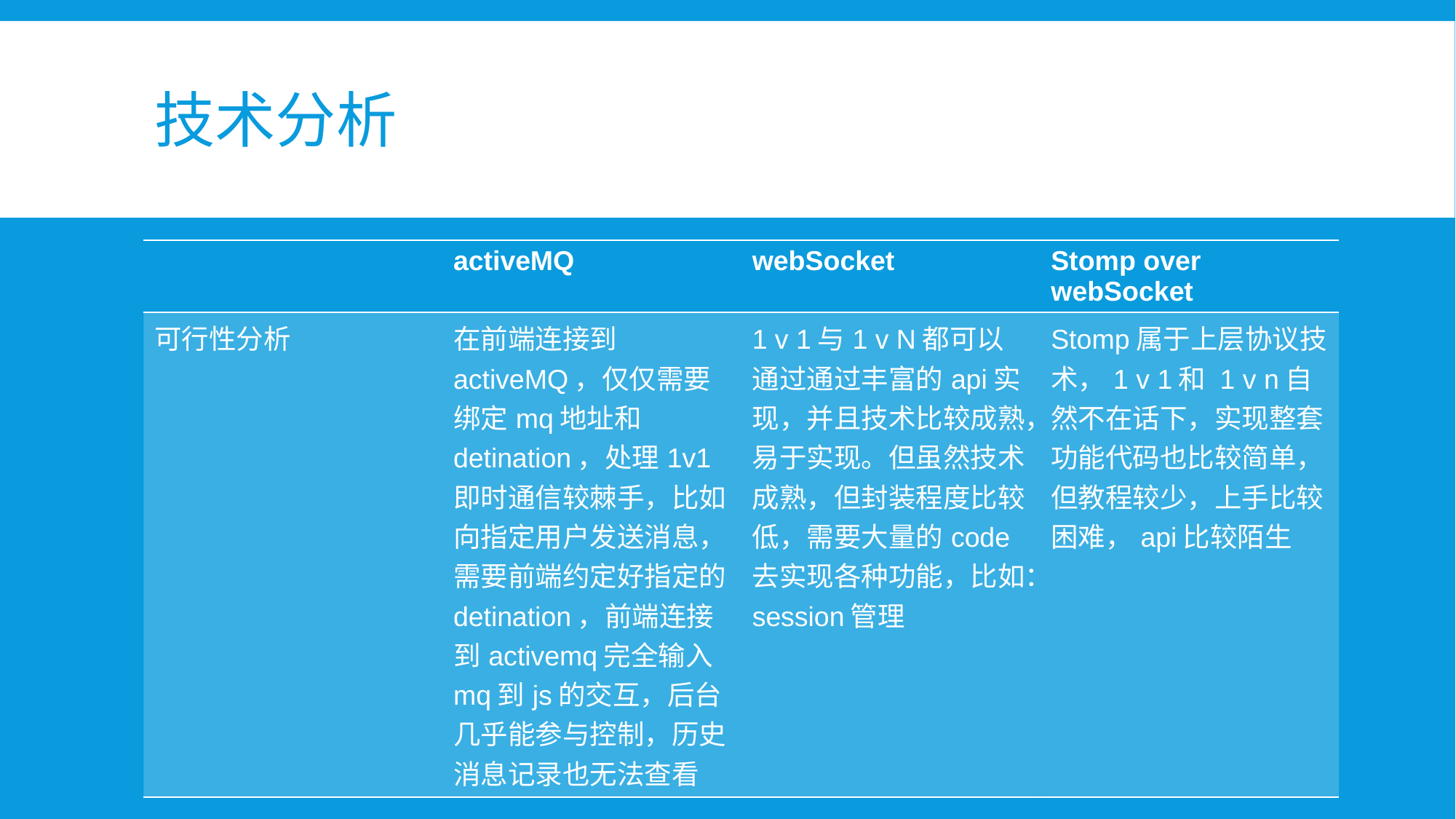

# 技术分析
|  | activeMQ | webSocket | Stomp over webSocket |
| --- | --- | --- | --- |
| 可行性分析 | 在前端连接到activeMQ，仅仅需要绑定mq地址和detination，处理1v1即时通信较棘手，比如向指定用户发送消息，需要前端约定好指定的detination，前端连接到activemq完全输入mq到js的交互，后台几乎能参与控制，历史消息记录也无法查看 | 1 v 1与1 v N都可以通过通过丰富的api实现，并且技术比较成熟，易于实现。但虽然技术成熟，但封装程度比较低，需要大量的code去实现各种功能，比如：session管理 | Stomp属于上层协议技术，1 v 1和 1 v n自然不在话下，实现整套功能代码也比较简单，但教程较少，上手比较困难，api比较陌生 |